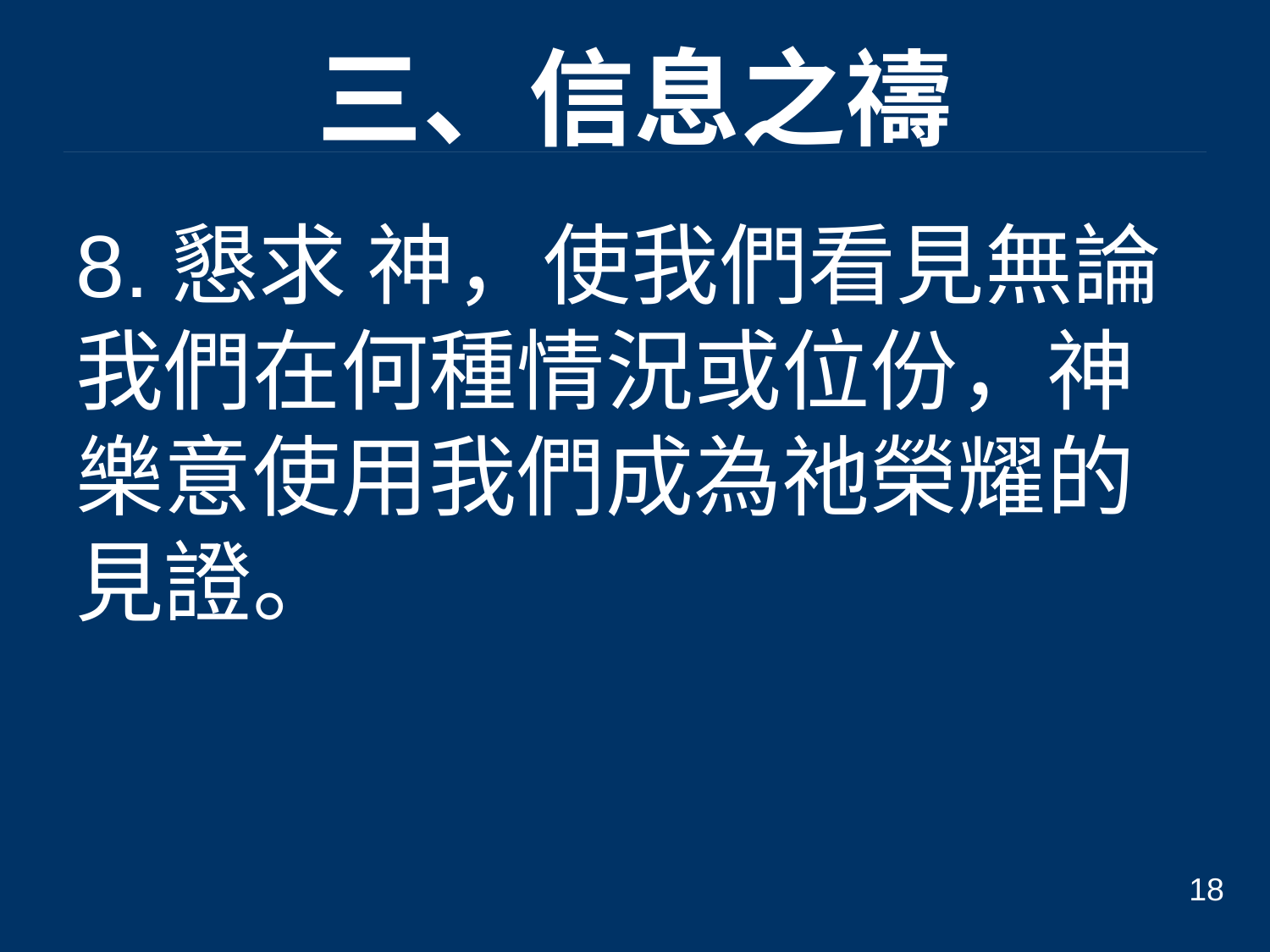

三、信息之禱

8.懇求 神，使我們看見無論我們在何種情況或位份，神樂意使用我們成為祂榮耀的見證。
18